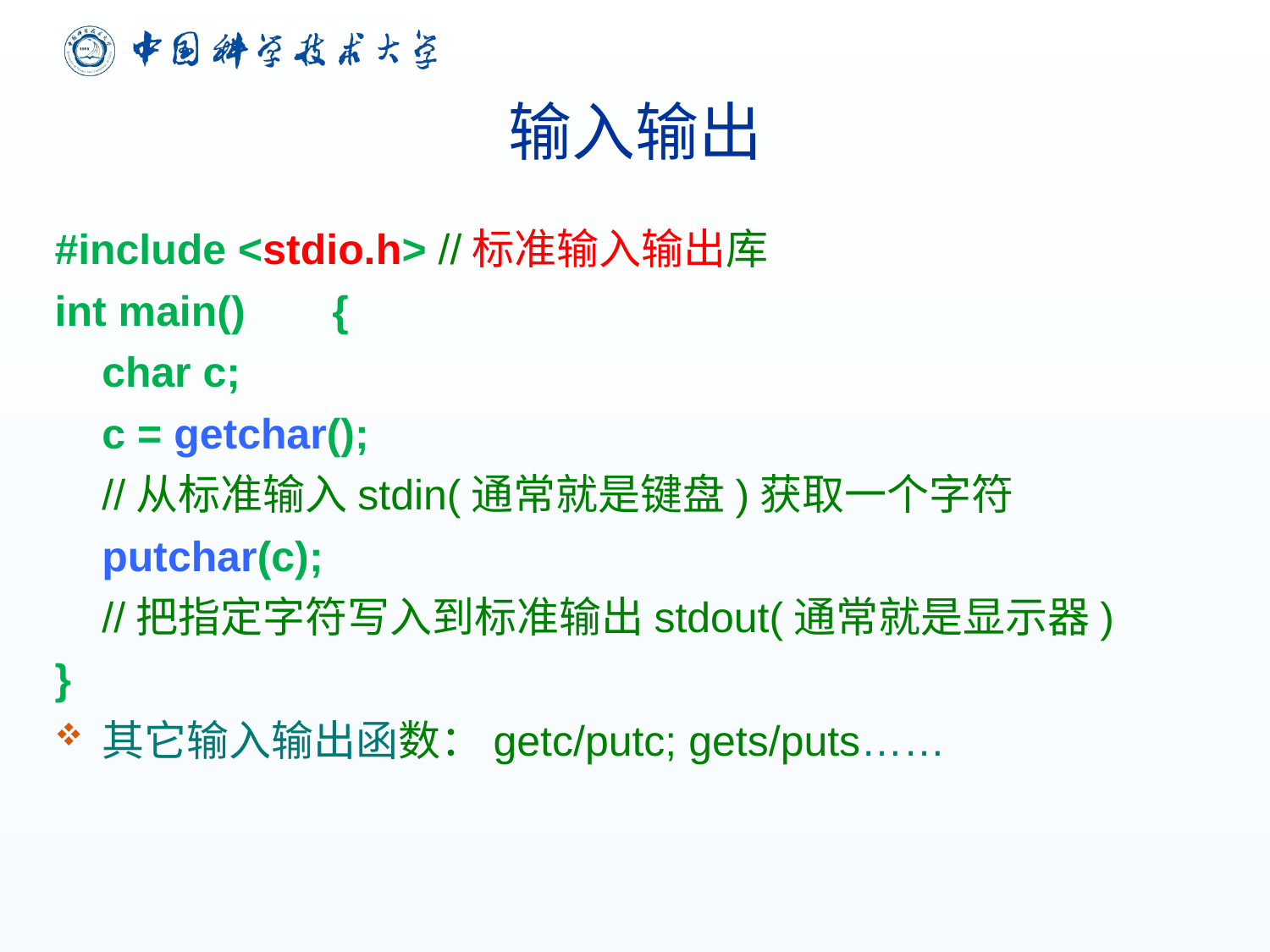

# 输入输出
#include <stdio.h> //标准输入输出库
int main()	  {
    char c;
    c = getchar();
    //从标准输入stdin(通常就是键盘)获取一个字符
    putchar(c);
    //把指定字符写入到标准输出stdout(通常就是显示器)
}
其它输入输出函数：getc/putc; gets/puts……